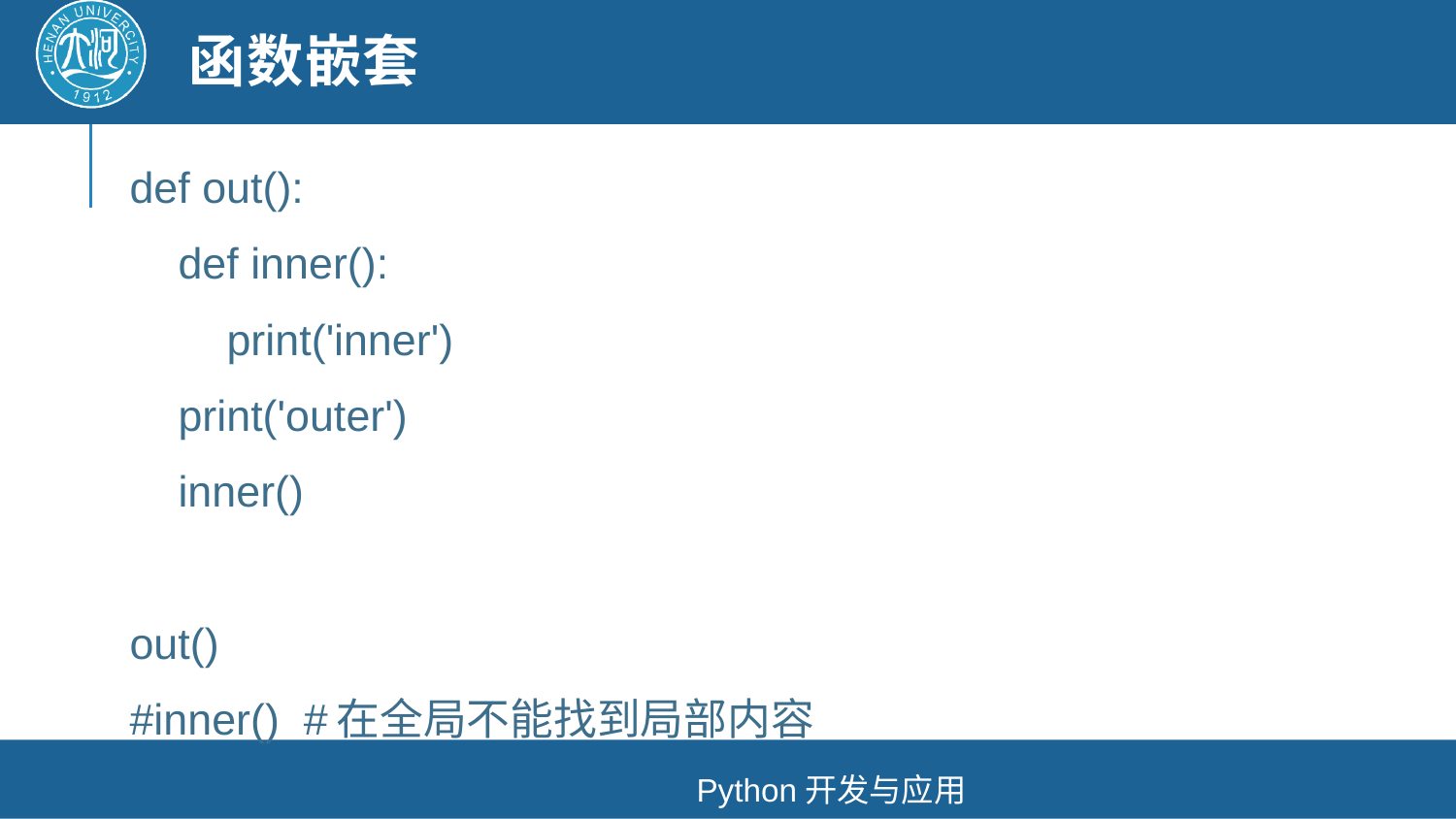

# 函数嵌套
def out():
    def inner():
        print('inner')
    print('outer')
    inner()

out()
#inner()  #在全局不能找到局部内容

Python开发与应用
9